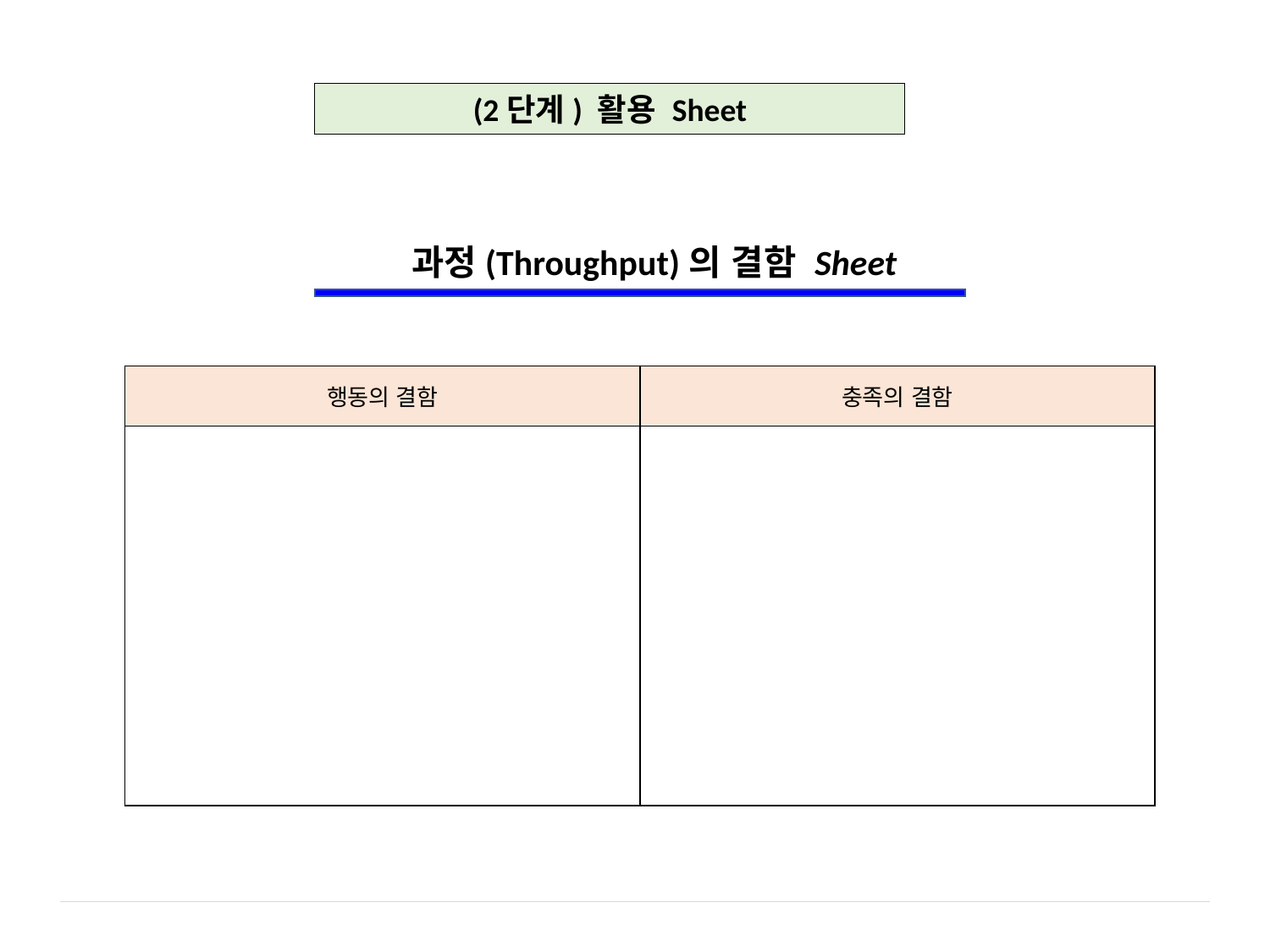

(2단계) 활용 Sheet
 과정(Throughput)의 결함 Sheet

| 행동의 결함 | 충족의 결함 |
| --- | --- |
|  |  |